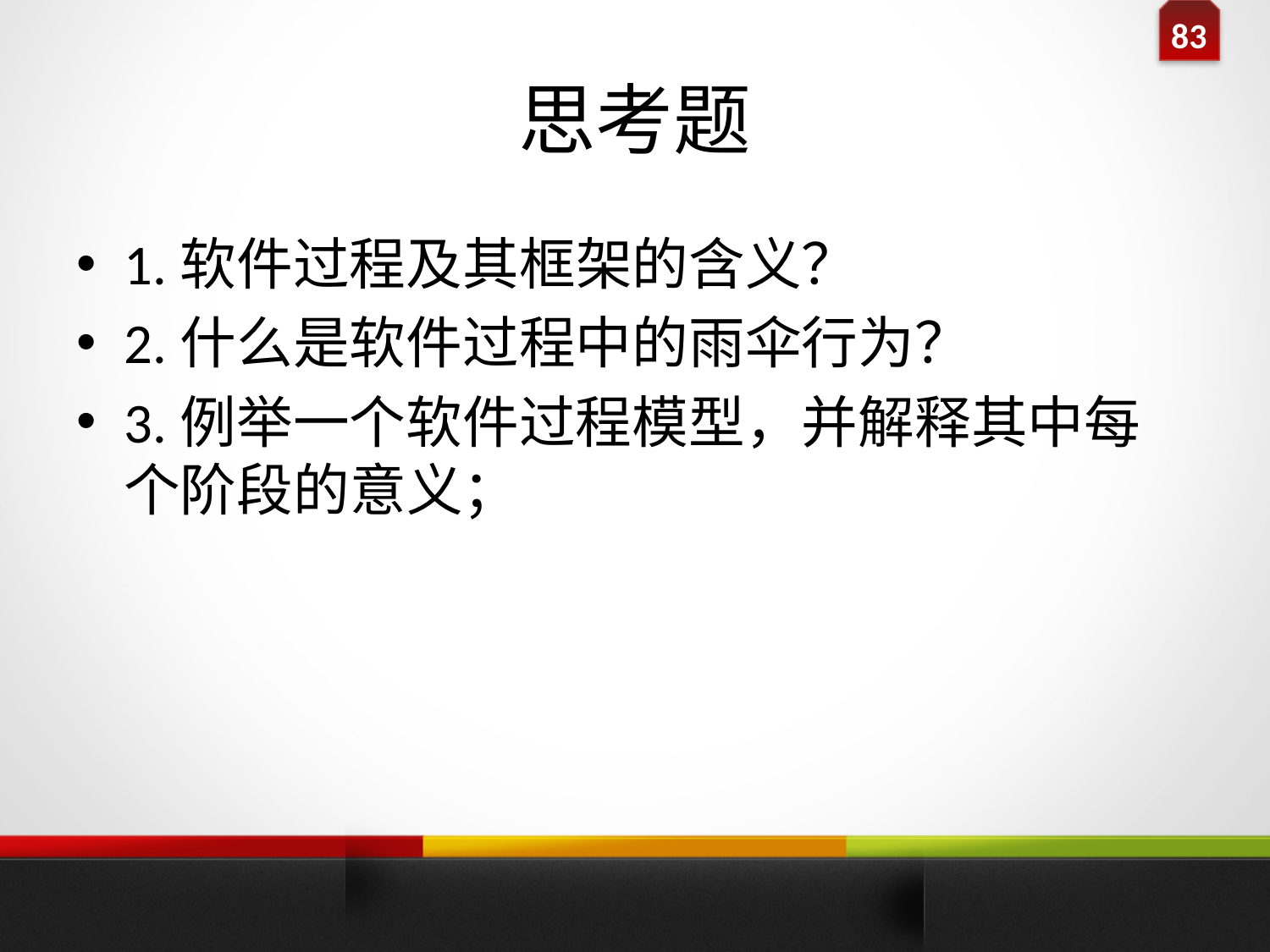

# 思考题
1.软件过程及其框架的含义？
2.什么是软件过程中的雨伞行为？
3.例举一个软件过程模型，并解释其中每个阶段的意义；

83